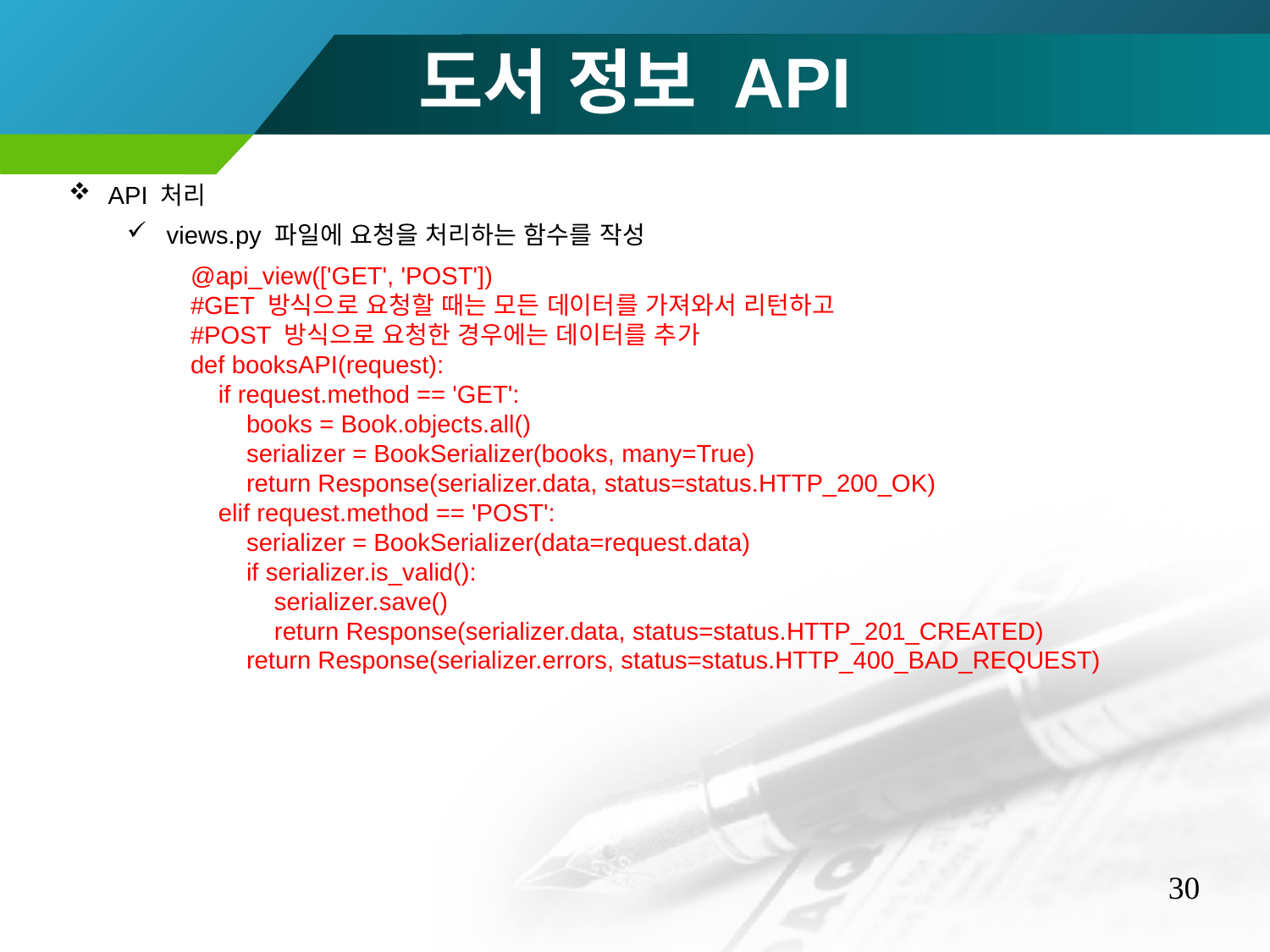

도서 정보 API
API 처리
views.py 파일에 요청을 처리하는 함수를 작성
@api_view(['GET', 'POST'])
#GET 방식으로 요청할 때는 모든 데이터를 가져와서 리턴하고
#POST 방식으로 요청한 경우에는 데이터를 추가
def booksAPI(request):
    if request.method == 'GET':
        books = Book.objects.all()
        serializer = BookSerializer(books, many=True)
        return Response(serializer.data, status=status.HTTP_200_OK)
    elif request.method == 'POST':
        serializer = BookSerializer(data=request.data)
        if serializer.is_valid():
            serializer.save()
            return Response(serializer.data, status=status.HTTP_201_CREATED)
        return Response(serializer.errors, status=status.HTTP_400_BAD_REQUEST)
30